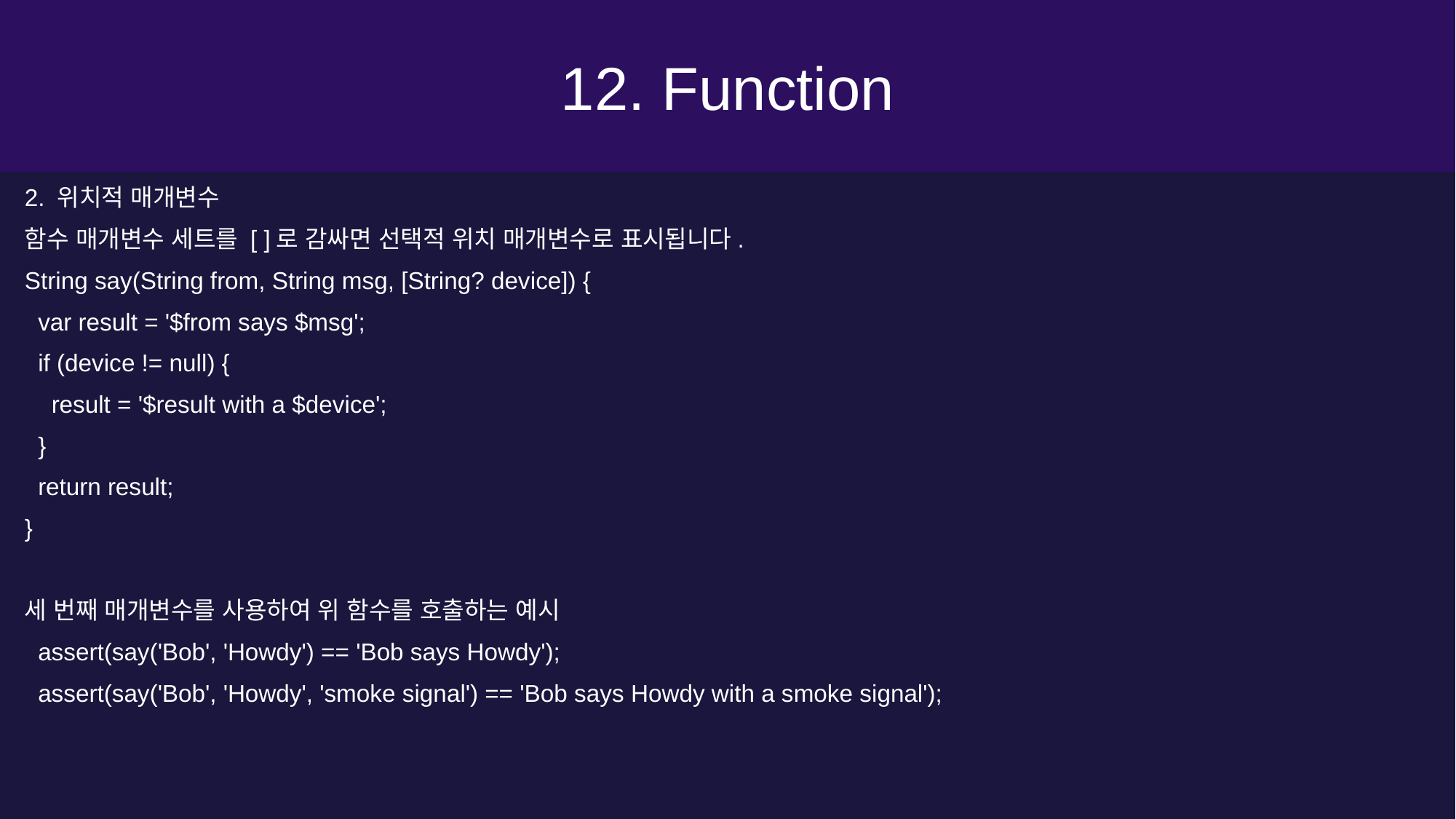

12. Function​

2. 위치적 매개변수
함수 매개변수 세트를 [ ]로 감싸면 선택적 위치 매개변수로 표시됩니다.
String say(String from, String msg, [String? device]) {
  var result = '$from says $msg';
  if (device != null) {
    result = '$result with a $device';
  }
  return result;
}

세 번째 매개변수를 사용하여 위 함수를 호출하는 예시
  assert(say('Bob', 'Howdy') == 'Bob says Howdy');
  assert(say('Bob', 'Howdy', 'smoke signal') == 'Bob says Howdy with a smoke signal');